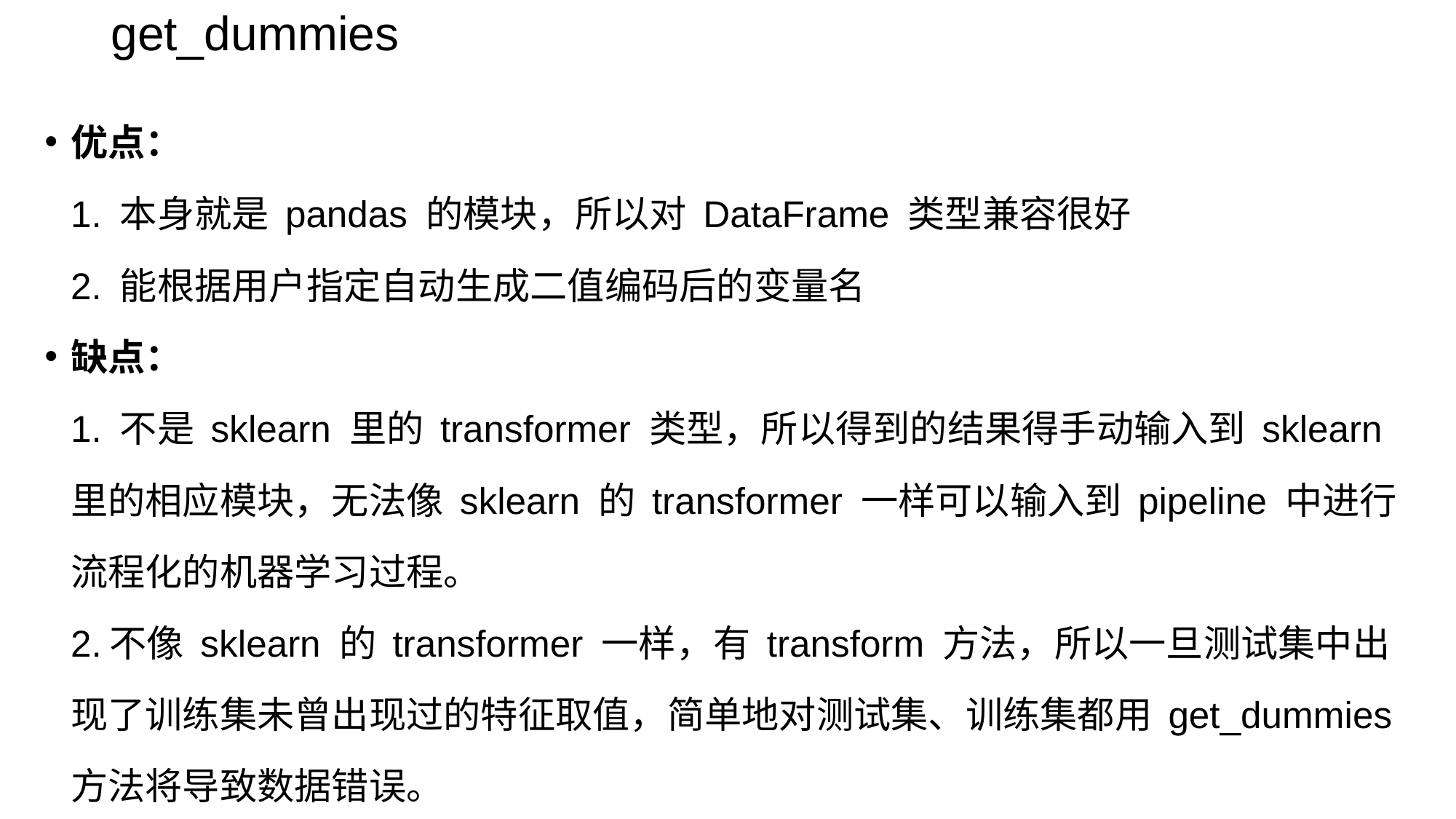

# get_dummies
优点： 
1. 本身就是 pandas 的模块，所以对 DataFrame 类型兼容很好
2. 能根据用户指定自动生成二值编码后的变量名
缺点：
1. 不是 sklearn 里的 transformer 类型，所以得到的结果得手动输入到 sklearn 里的相应模块，无法像 sklearn 的 transformer 一样可以输入到 pipeline 中进行流程化的机器学习过程。
2.不像 sklearn 的 transformer 一样，有 transform 方法，所以一旦测试集中出现了训练集未曾出现过的特征取值，简单地对测试集、训练集都用 get_dummies 方法将导致数据错误。